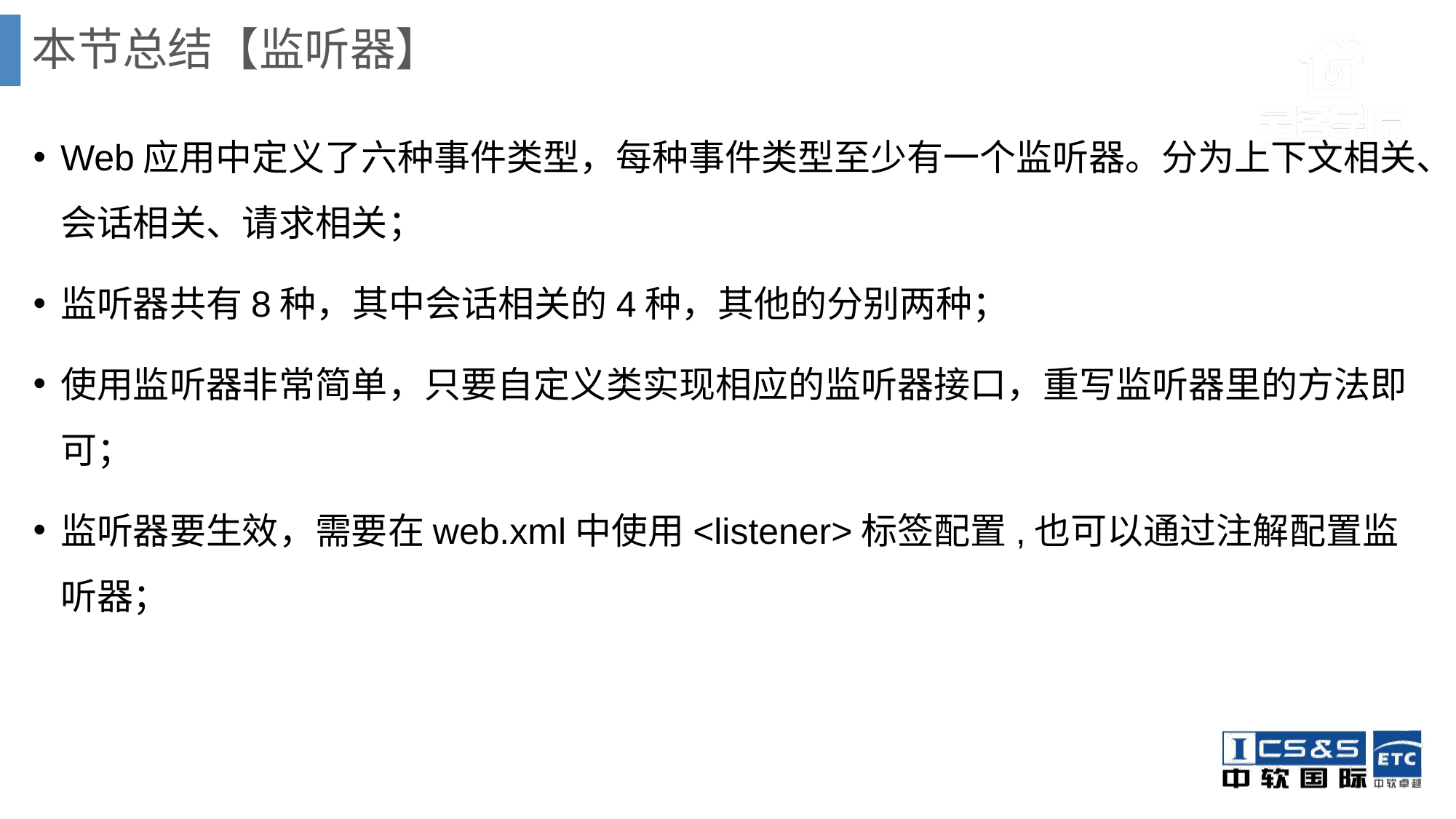

# 本节总结【监听器】
Web应用中定义了六种事件类型，每种事件类型至少有一个监听器。分为上下文相关、会话相关、请求相关；
监听器共有8种，其中会话相关的4种，其他的分别两种；
使用监听器非常简单，只要自定义类实现相应的监听器接口，重写监听器里的方法即可；
监听器要生效，需要在web.xml中使用<listener>标签配置,也可以通过注解配置监听器；